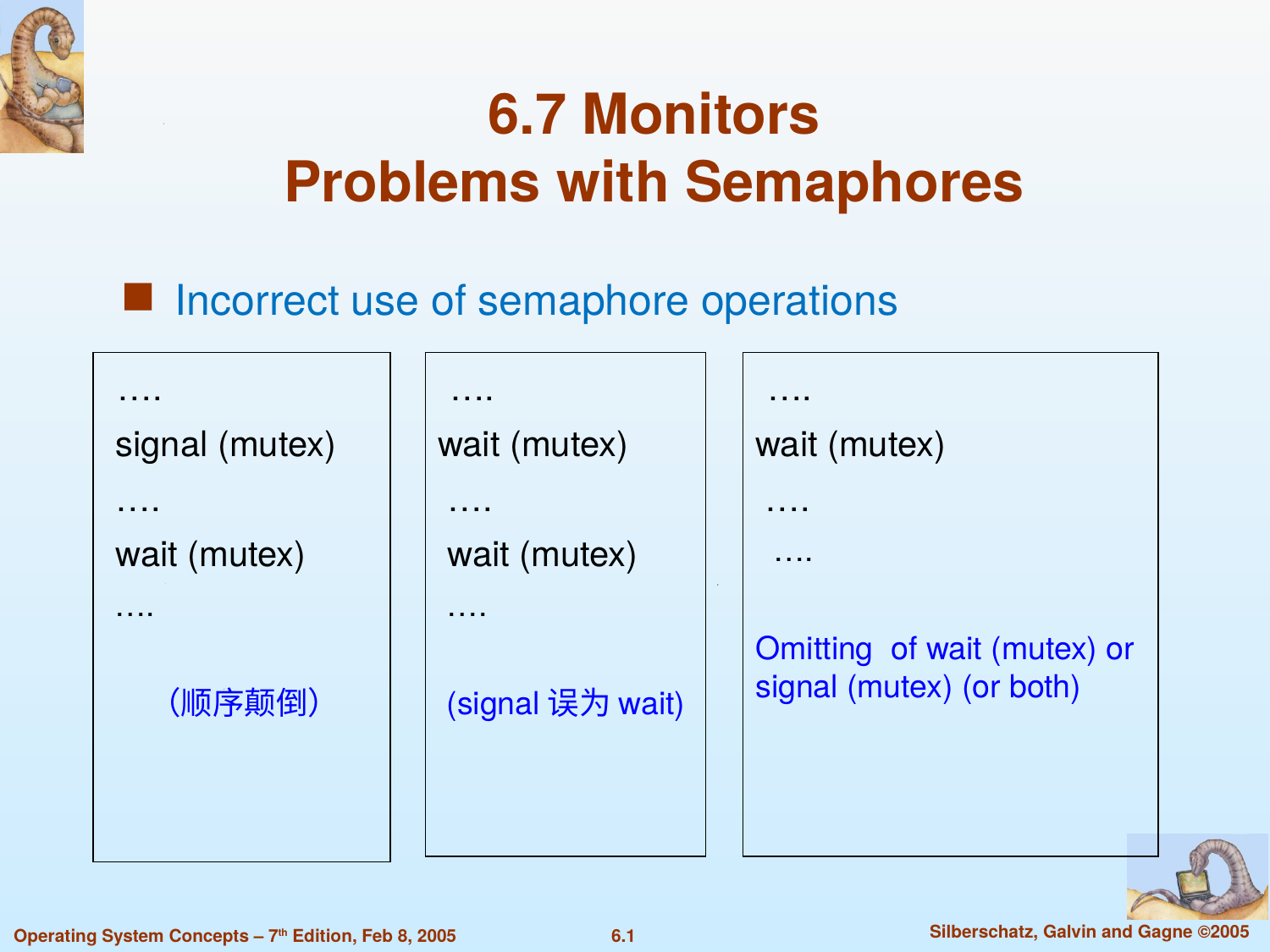

6.7 Monitors
Problems with Semaphores
Incorrect use of semaphore operations

 ….
 signal (mutex)
 ….
 wait (mutex)
 ….

     （顺序颠倒）
 ….
wait (mutex)
 ….
 wait (mutex)
 ….

 (signal误为wait)

 ….
wait (mutex)
 ….
  ….

Omitting  of wait (mutex) or signal (mutex) (or both)